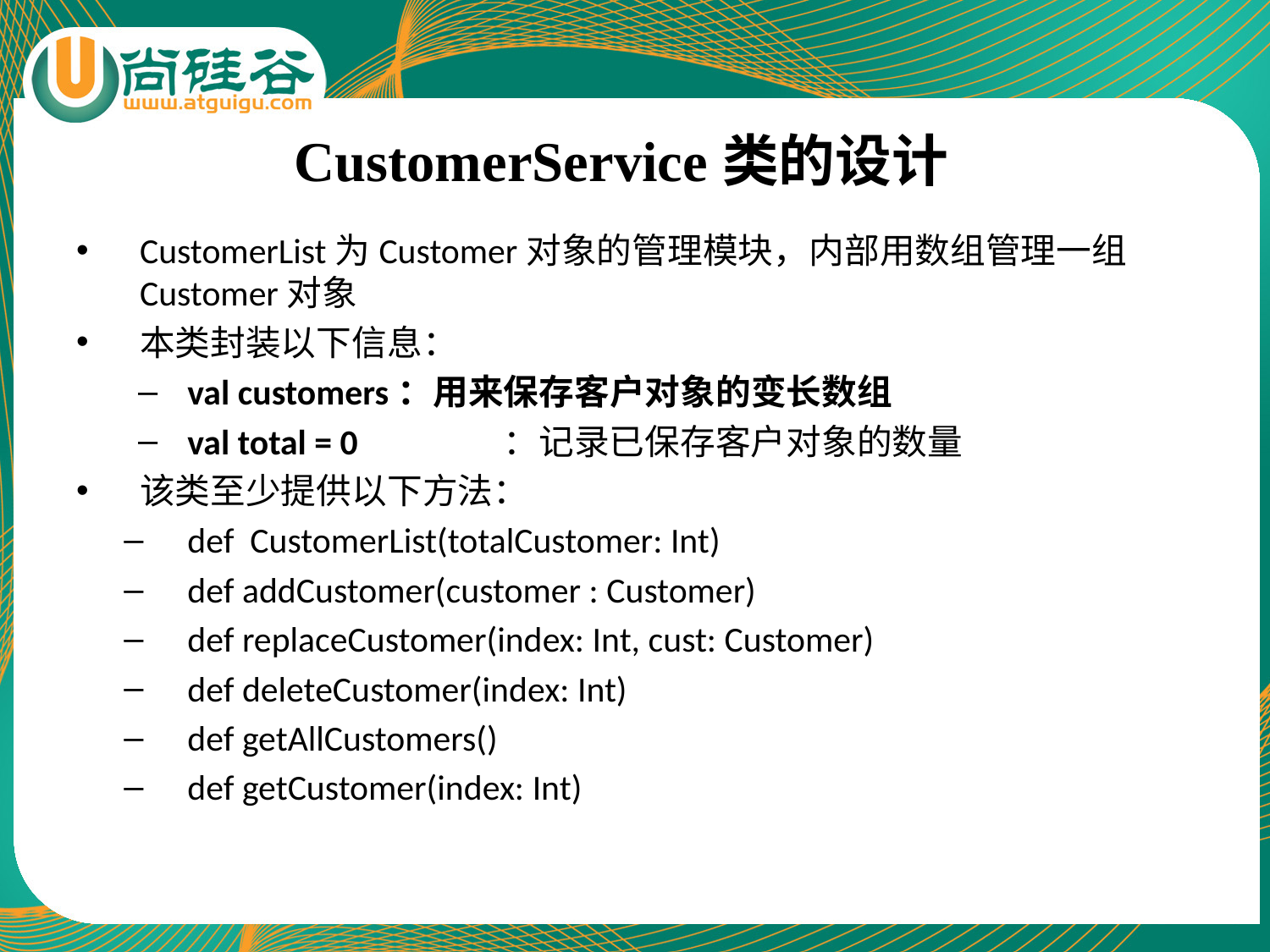

# CustomerService类的设计
CustomerList为Customer对象的管理模块，内部用数组管理一组Customer对象
本类封装以下信息：
val customers：用来保存客户对象的变长数组
val total = 0                 ：记录已保存客户对象的数量
该类至少提供以下方法：
def  CustomerList(totalCustomer: Int)
def addCustomer(customer : Customer)
def replaceCustomer(index: Int, cust: Customer)
def deleteCustomer(index: Int)
def getAllCustomers()
def getCustomer(index: Int)